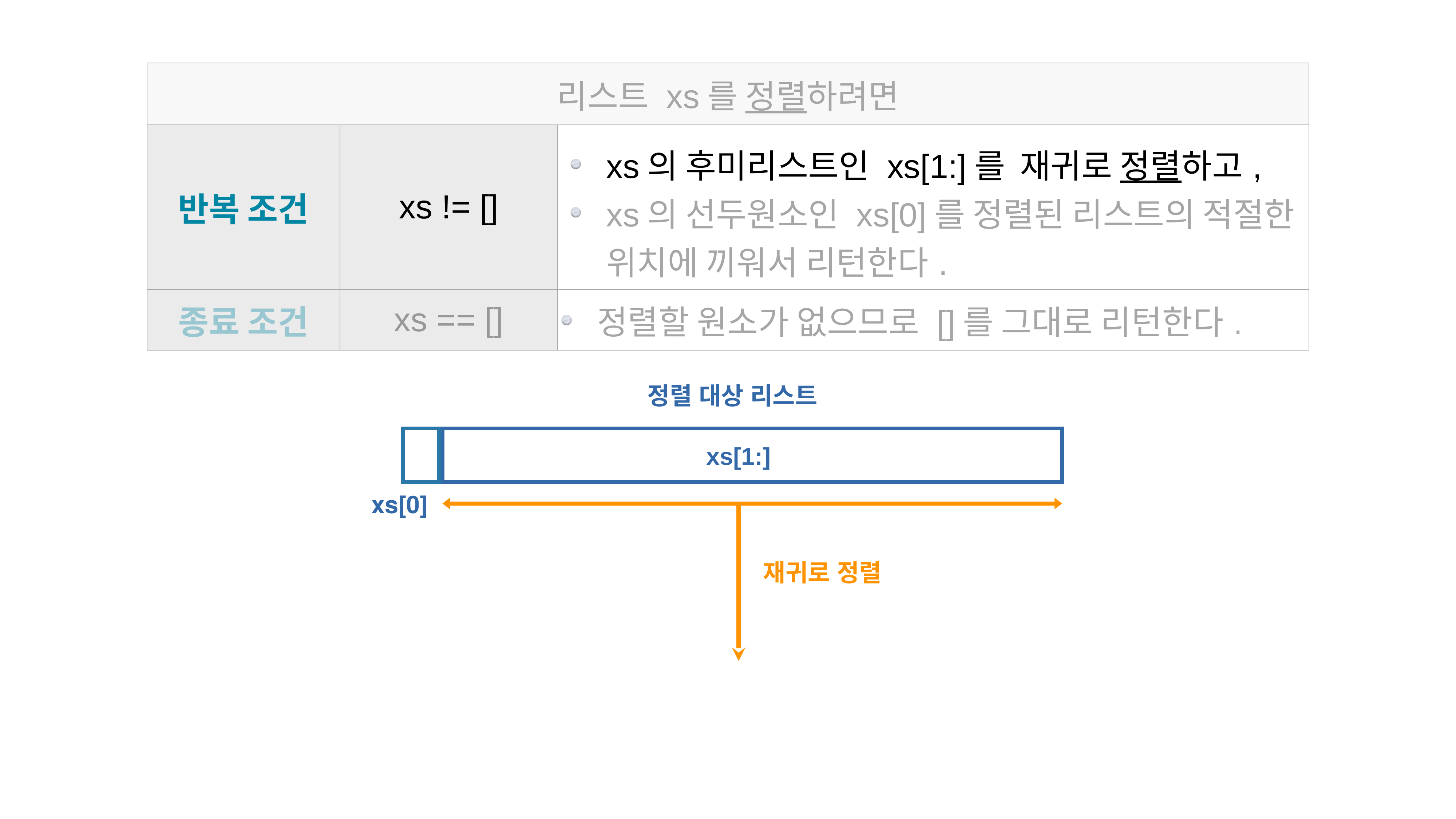

| 리스트 xs를 정렬하려면 |  |  |
| --- | --- | --- |
| 반복 조건 | xs != [] | xs의 후미리스트인 xs[1:]를 재귀로 정렬하고, xs의 선두원소인 xs[0]를 정렬된 리스트의 적절한 위치에 끼워서 리턴한다. |
| 종료 조건 | xs == [] | 정렬할 원소가 없으므로 []를 그대로 리턴한다. |
정렬 대상 리스트

xs[1:]
xs[0]

재귀로 정렬